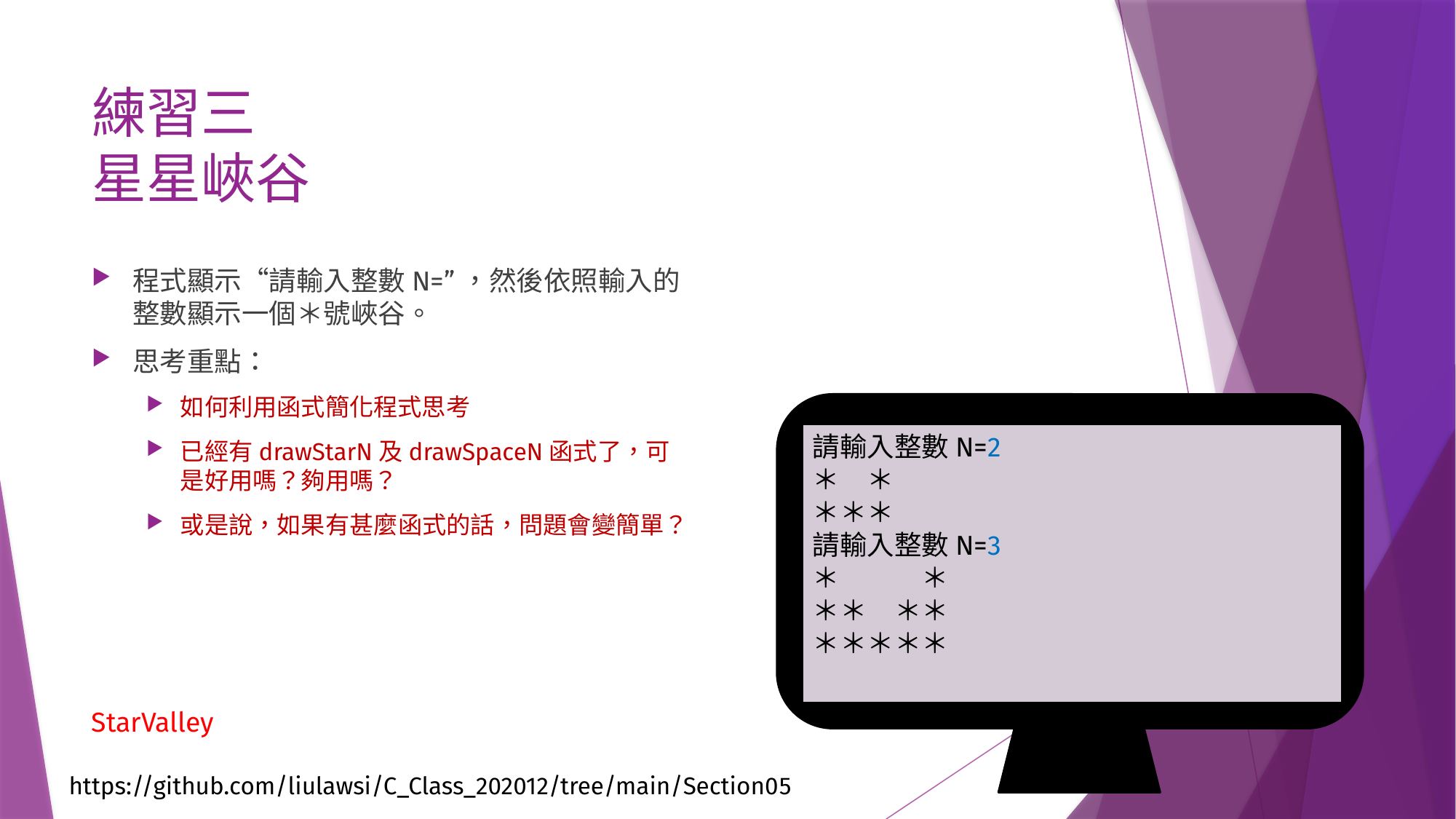

# 練習三 星星峽谷
程式顯示“請輸入整數N=”，然後依照輸入的整數顯示一個＊號峽谷。
思考重點：
如何利用函式簡化程式思考
已經有drawStarN及drawSpaceN函式了，可是好用嗎？夠用嗎？
或是說，如果有甚麼函式的話，問題會變簡單？

請輸入整數N=2
＊　＊
＊＊＊
請輸入整數N=3
＊　　　＊
＊＊　＊＊
＊＊＊＊＊

StarValley